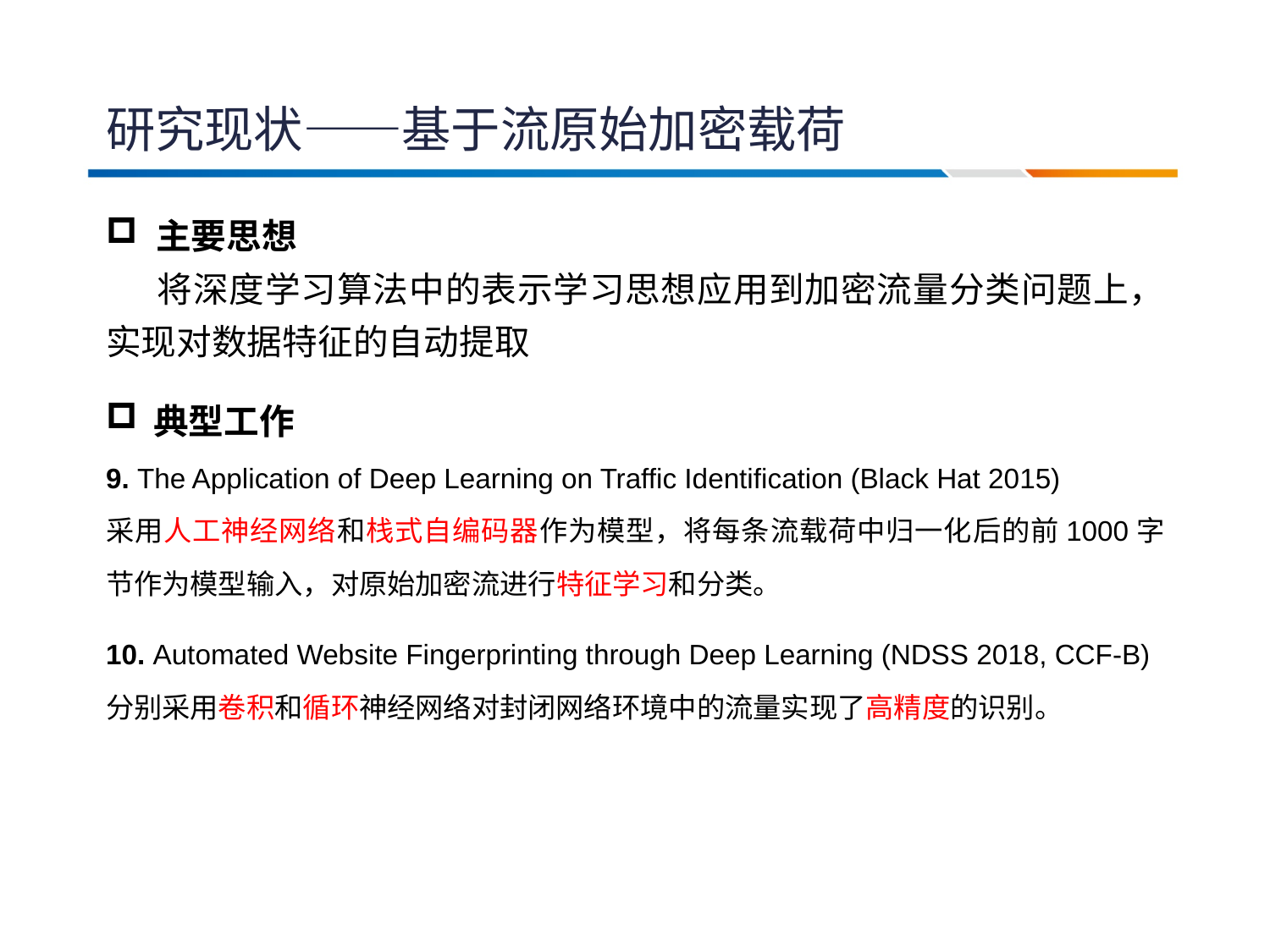

# 研究现状——基于流原始加密载荷
主要思想
     将深度学习算法中的表示学习思想应用到加密流量分类问题上，实现对数据特征的自动提取
典型工作
9. The Application of Deep Learning on Traffic Identification (Black Hat 2015)
采用人工神经网络和栈式自编码器作为模型，将每条流载荷中归一化后的前1000字节作为模型输入，对原始加密流进行特征学习和分类。
10. Automated Website Fingerprinting through Deep Learning (NDSS 2018, CCF-B)
分别采用卷积和循环神经网络对封闭网络环境中的流量实现了高精度的识别。